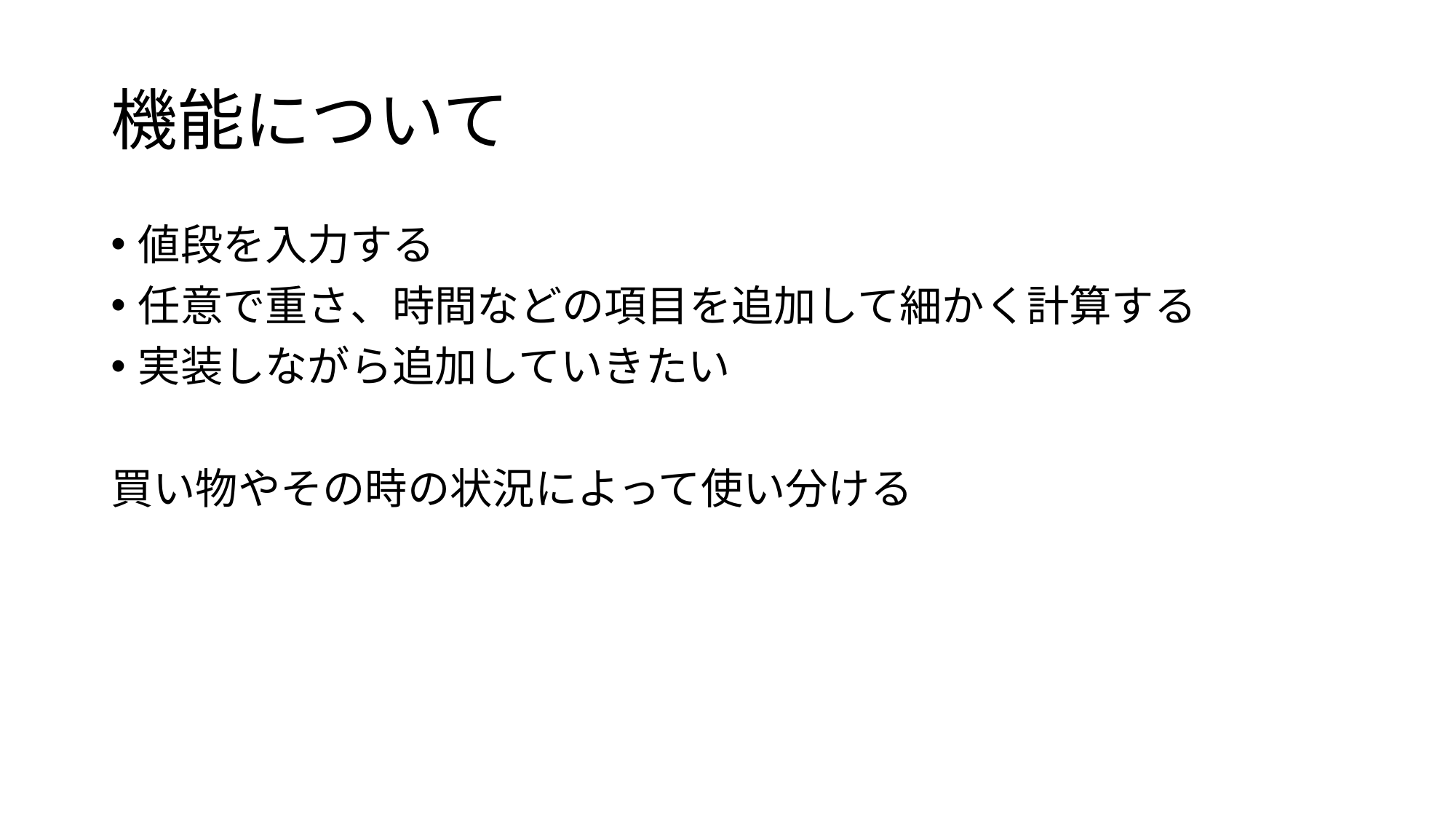

# 機能について
値段を入力する
任意で重さ、時間などの項目を追加して細かく計算する
実装しながら追加していきたい

買い物やその時の状況によって使い分ける